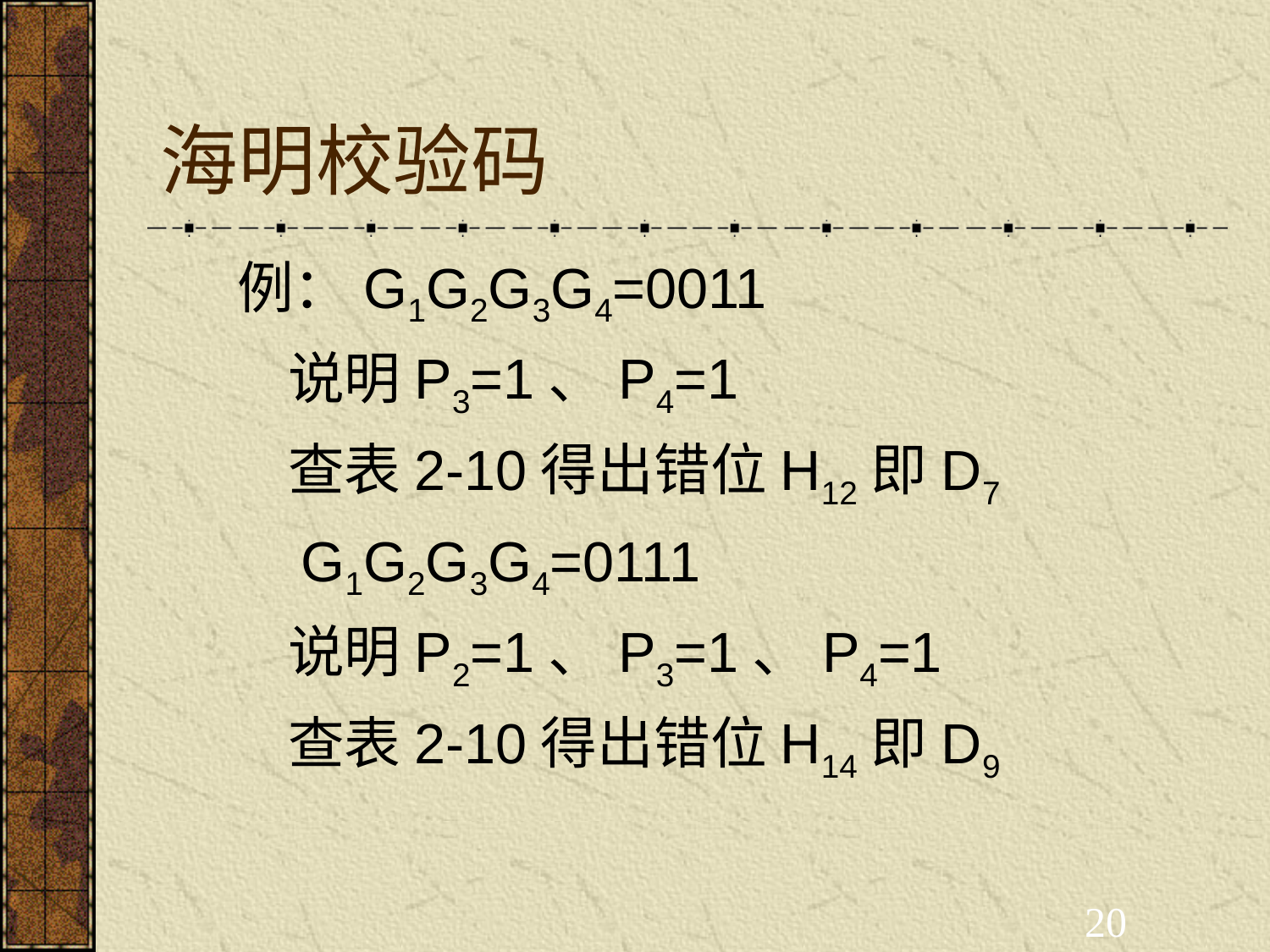

# 海明校验码
     例：G1G2G3G4=0011
         说明P3=1、P4=1
         查表2-10得出错位H12即D7
         G1G2G3G4=0111
         说明P2=1、P3=1、P4=1
         查表2-10得出错位H14即D9

20